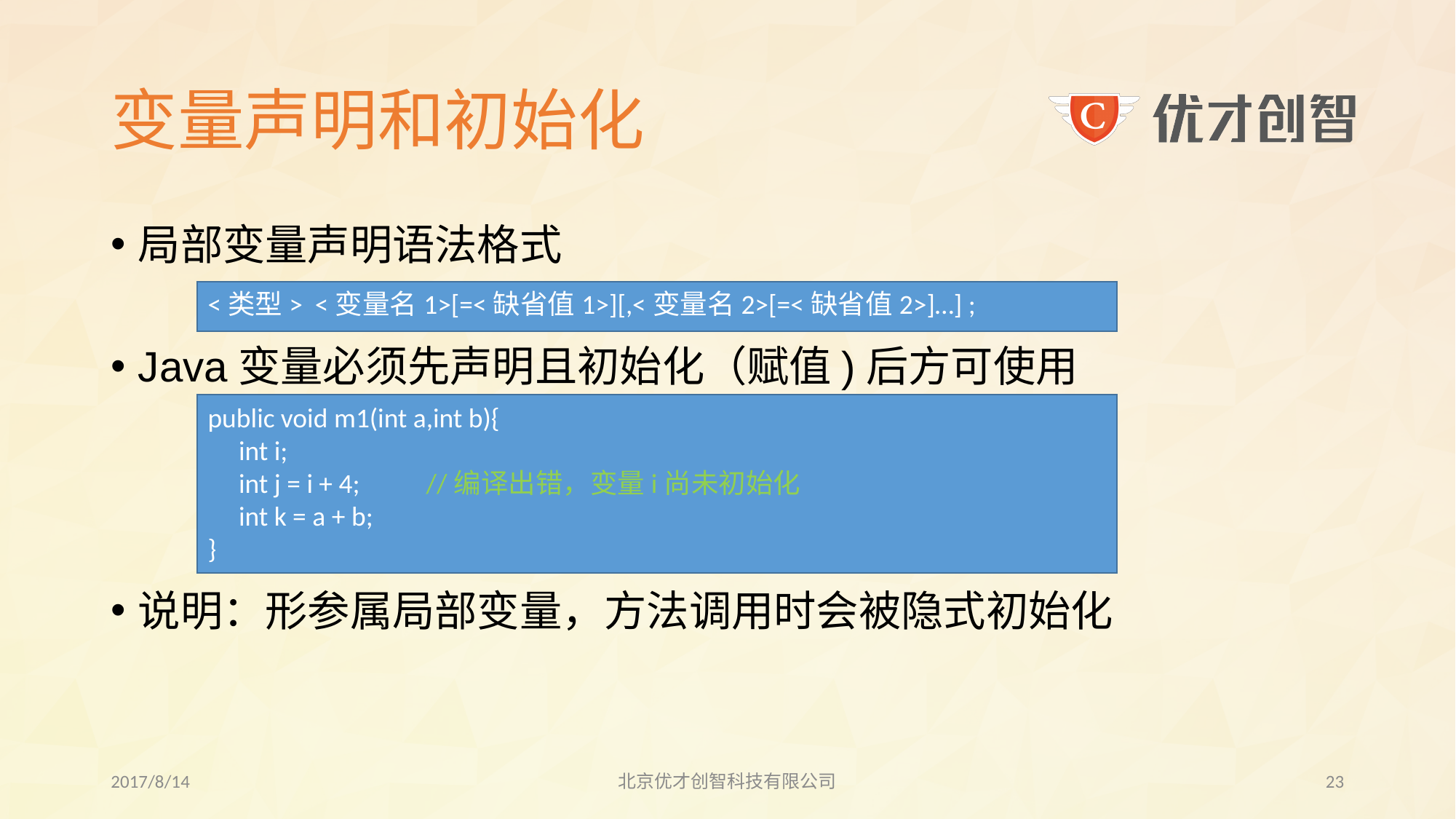

# 变量声明和初始化
局部变量声明语法格式

Java变量必须先声明且初始化（赋值)后方可使用

说明：形参属局部变量，方法调用时会被隐式初始化
<类型>  <变量名1>[=<缺省值1>][,<变量名2>[=<缺省值2>]…] ;
public void m1(int a,int b){
     int i;
     int j = i + 4;   	//编译出错，变量i尚未初始化
     int k = a + b;
}
2017/8/14
北京优才创智科技有限公司
23